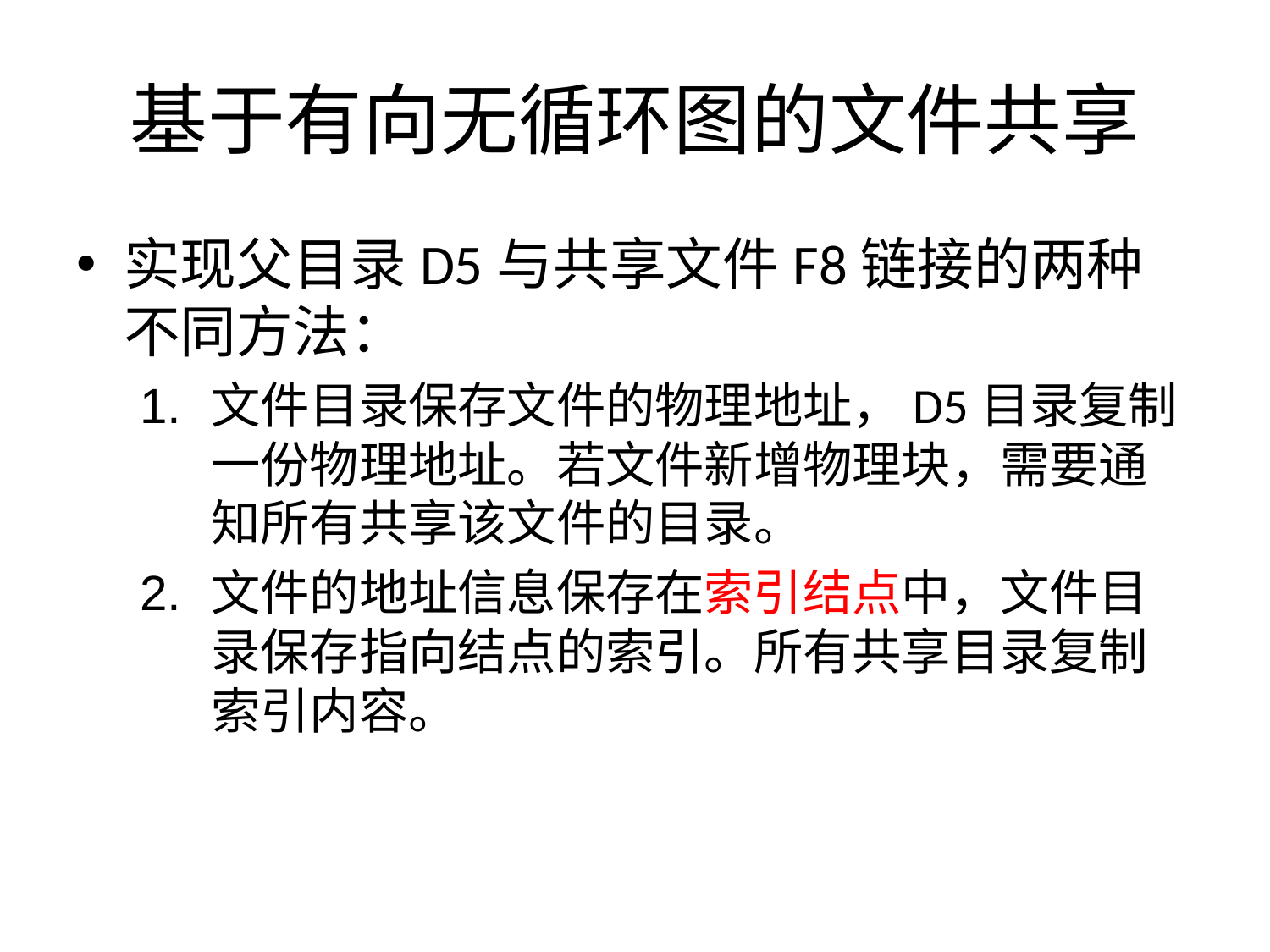

# 基于有向无循环图的文件共享
实现父目录D5与共享文件F8链接的两种不同方法：
文件目录保存文件的物理地址，D5目录复制一份物理地址。若文件新增物理块，需要通知所有共享该文件的目录。
文件的地址信息保存在索引结点中，文件目录保存指向结点的索引。所有共享目录复制索引内容。